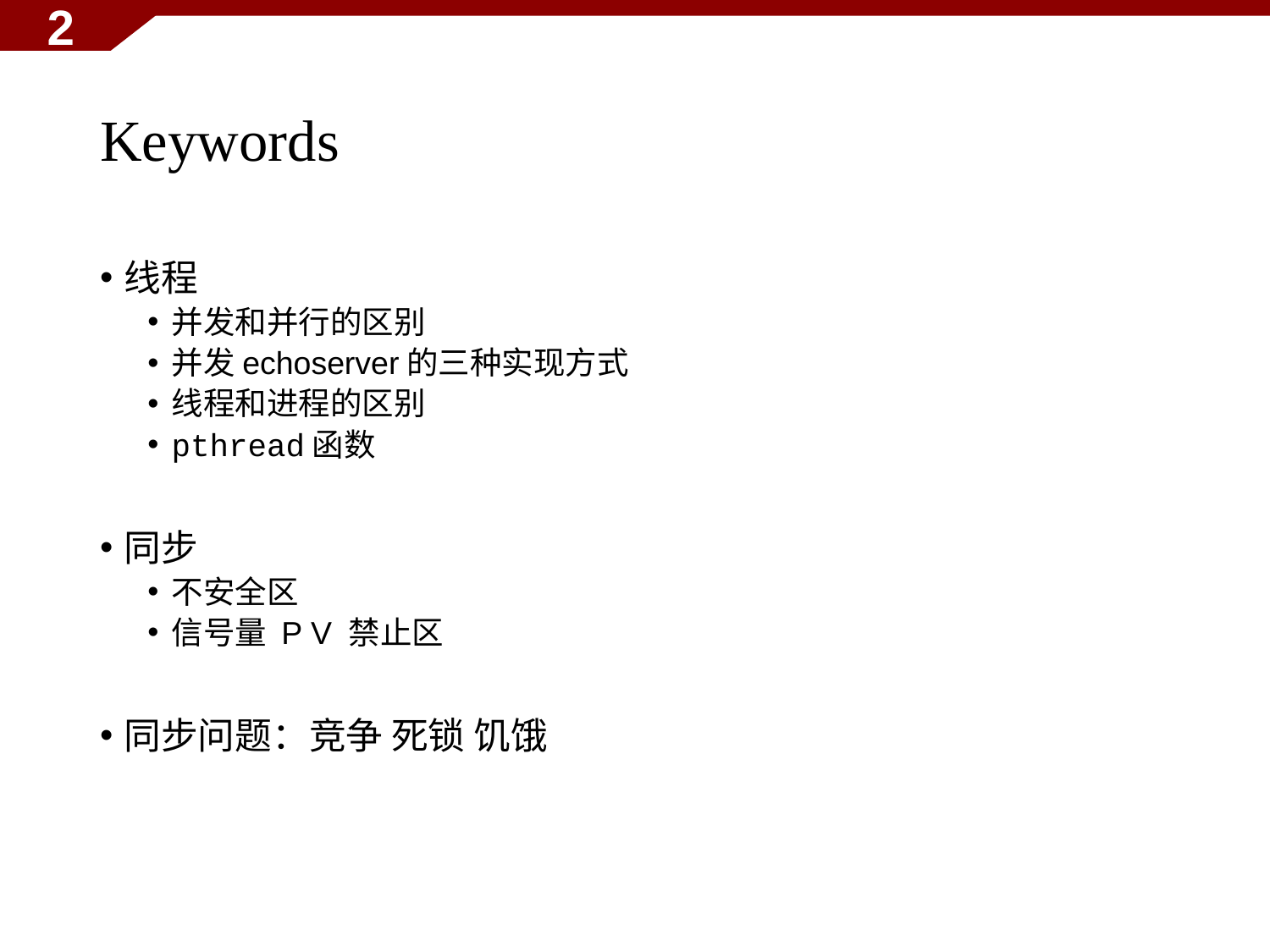

2
# Keywords
线程
并发和并行的区别
并发echoserver的三种实现方式
线程和进程的区别
pthread函数

同步
不安全区
信号量 P V 禁止区

同步问题：竞争 死锁 饥饿